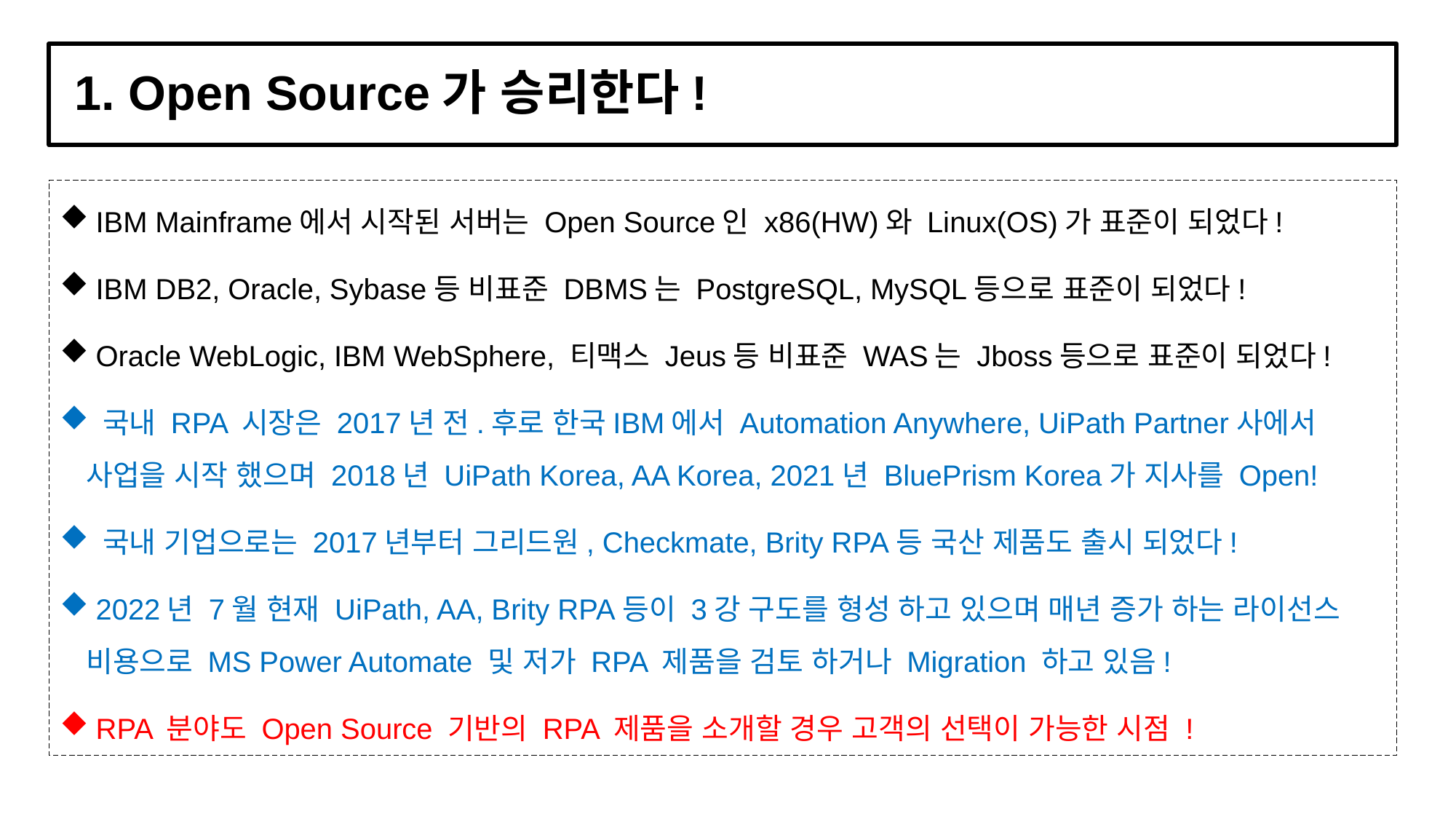

# 1. Open Source가 승리한다!
 IBM Mainframe에서 시작된 서버는 Open Source인 x86(HW)와 Linux(OS)가 표준이 되었다!
 IBM DB2, Oracle, Sybase등 비표준 DBMS는 PostgreSQL, MySQL등으로 표준이 되었다!
 Oracle WebLogic, IBM WebSphere, 티맥스 Jeus등 비표준 WAS는 Jboss등으로 표준이 되었다!
 국내 RPA 시장은 2017년 전.후로 한국IBM에서 Automation Anywhere, UiPath Partner사에서 사업을 시작 했으며 2018년 UiPath Korea, AA Korea, 2021년 BluePrism Korea가 지사를 Open!
 국내 기업으로는 2017년부터 그리드원, Checkmate, Brity RPA등 국산 제품도 출시 되었다!
 2022년 7월 현재 UiPath, AA, Brity RPA등이 3강 구도를 형성 하고 있으며 매년 증가 하는 라이선스 비용으로 MS Power Automate 및 저가 RPA 제품을 검토 하거나 Migration 하고 있음!
 RPA 분야도 Open Source 기반의 RPA 제품을 소개할 경우 고객의 선택이 가능한 시점 !